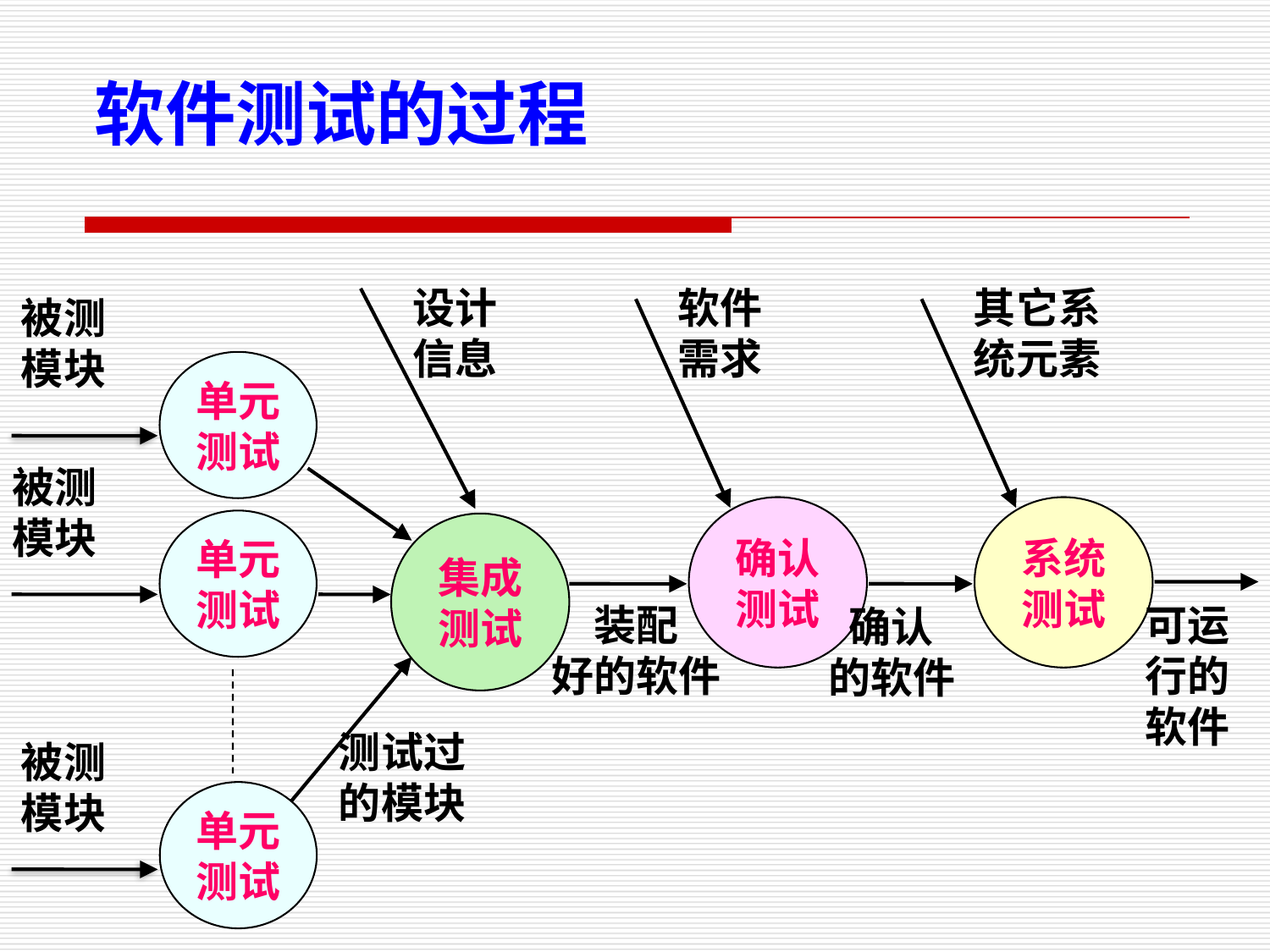

软件测试的过程
设计
信息
软件
需求
其它系
统元素
被测
模块

单元
测试

被测
模块

确认
测试
系统
测试
单元
测试
集成
测试

装配
好的软件
可运
行的
软件

 确认
的软件

测试过
的模块
被测
模块
单元
测试